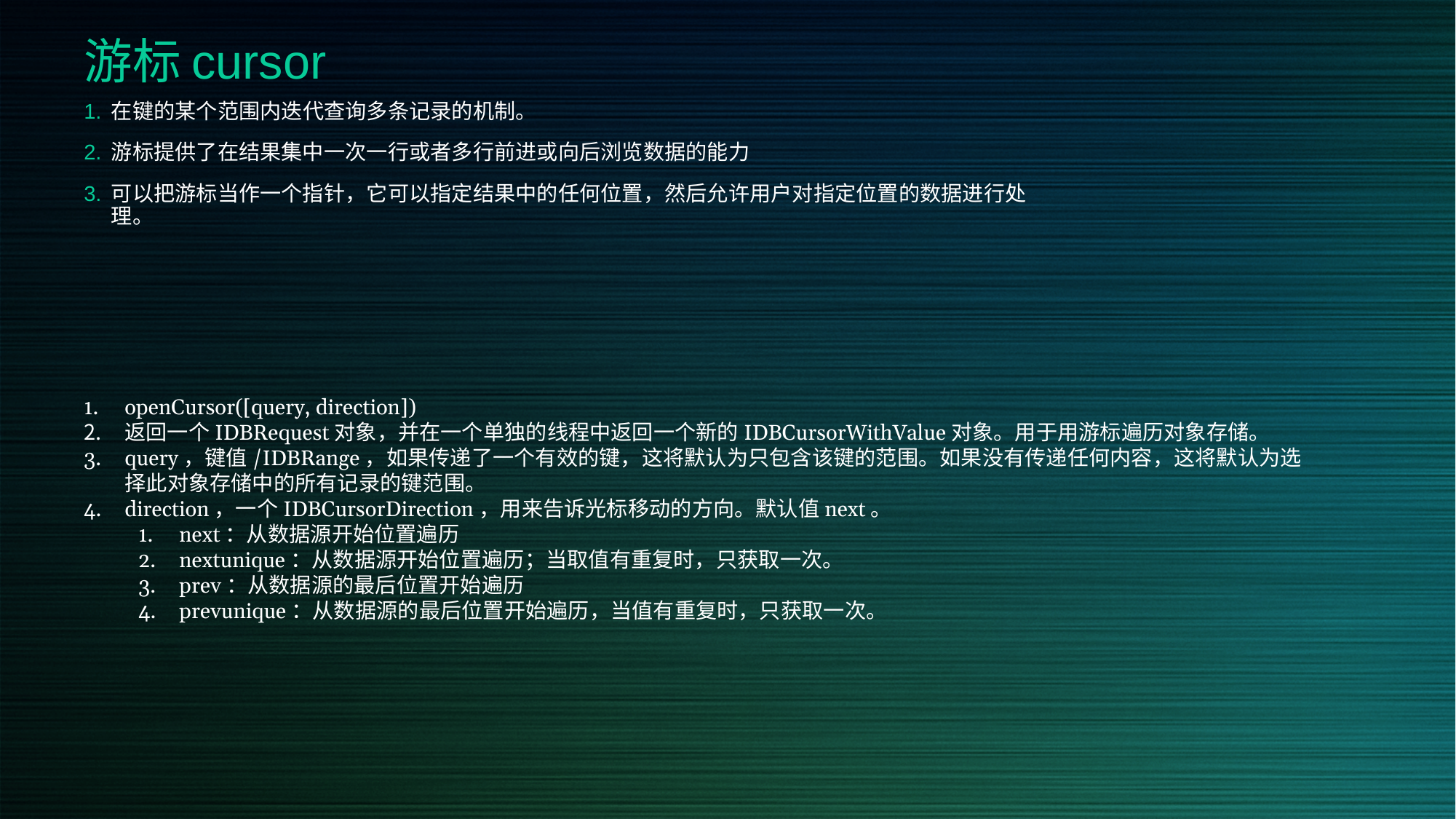

# 游标cursor
在键的某个范围内迭代查询多条记录的机制。
游标提供了在结果集中一次一行或者多行前进或向后浏览数据的能力
可以把游标当作一个指针，它可以指定结果中的任何位置，然后允许用户对指定位置的数据进行处理。
openCursor([query, direction])
返回一个IDBRequest对象，并在一个单独的线程中返回一个新的IDBCursorWithValue对象。用于用游标遍历对象存储。
query，键值/IDBRange，如果传递了一个有效的键，这将默认为只包含该键的范围。如果没有传递任何内容，这将默认为选择此对象存储中的所有记录的键范围。
direction，一个IDBCursorDirection，用来告诉光标移动的方向。默认值next。
next：从数据源开始位置遍历
nextunique：从数据源开始位置遍历；当取值有重复时，只获取一次。
prev：从数据源的最后位置开始遍历
prevunique：从数据源的最后位置开始遍历，当值有重复时，只获取一次。